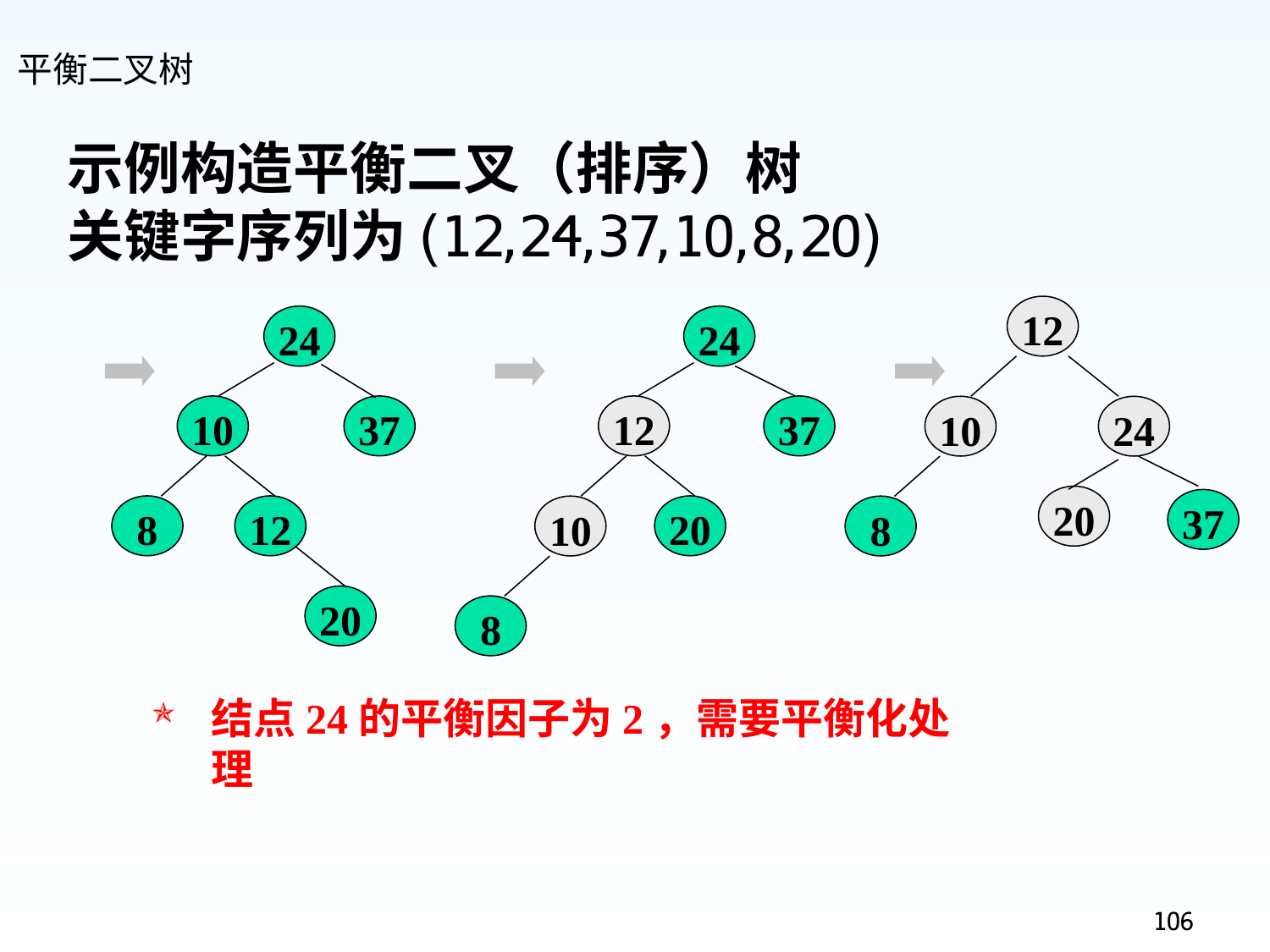

平衡二叉树
示例构造平衡二叉（排序）树
关键字序列为(12,24,37,10,8,20)
12

10
24

20
37
8
24
24

12
37

20
10

8

10
37

8
12

20
结点24的平衡因子为2，需要平衡化处理
106